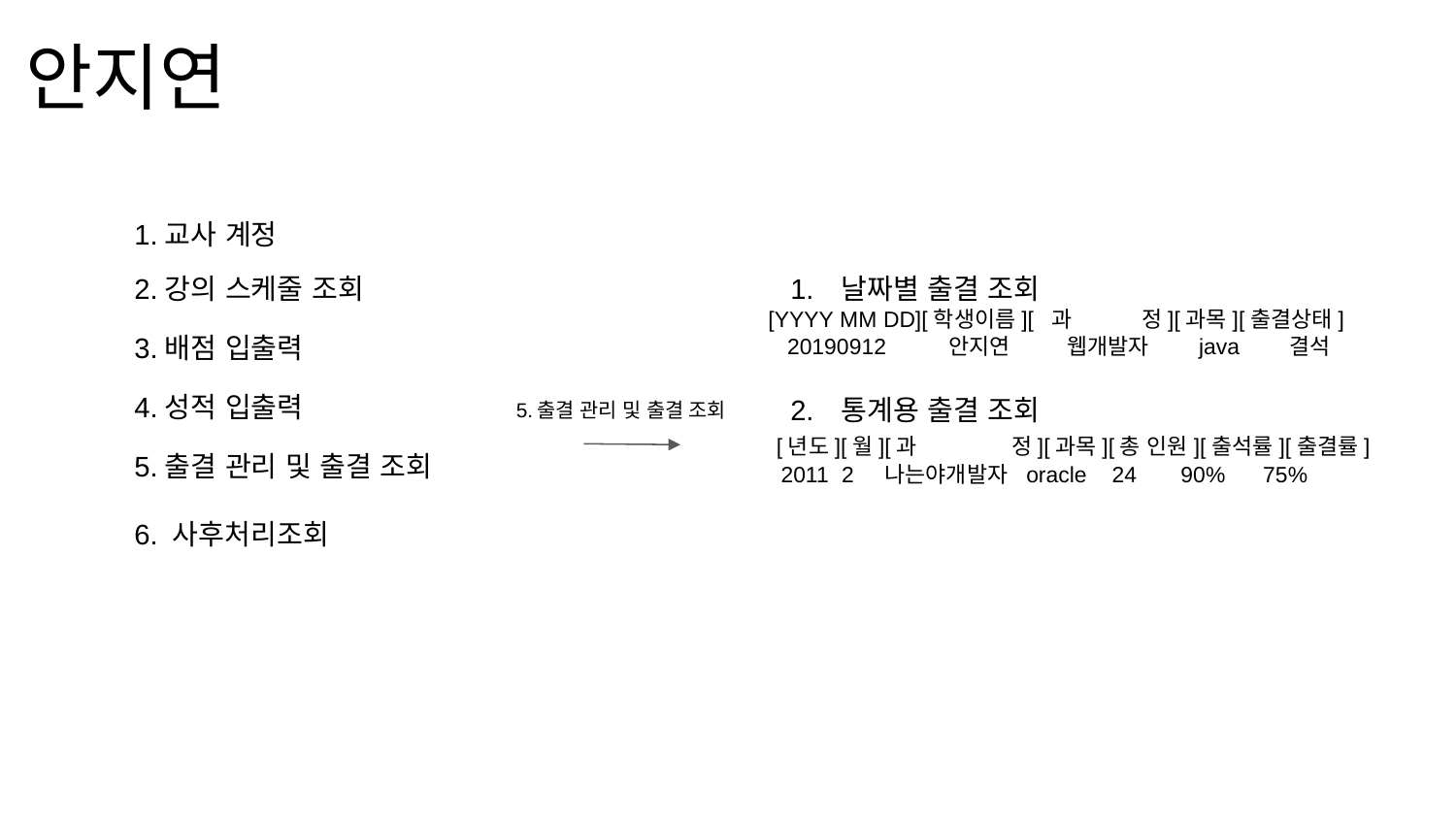

# 안지연
1.교사 계정
2.강의 스케줄 조회
날짜별 출결 조회
[YYYY MM DD][학생이름][  과           정][과목][출결상태]
   20190912         안지연         웹개발자       java       결석

통계용 출결 조회
 [년도][월][과               정][과목][총 인원][출석률][출결률]
  2011  2    나는야개발자  oracle    24       90%      75%

3.배점 입출력
4.성적 입출력
5.출결 관리 및 출결 조회

5.출결 관리 및 출결 조회

6. 사후처리조회